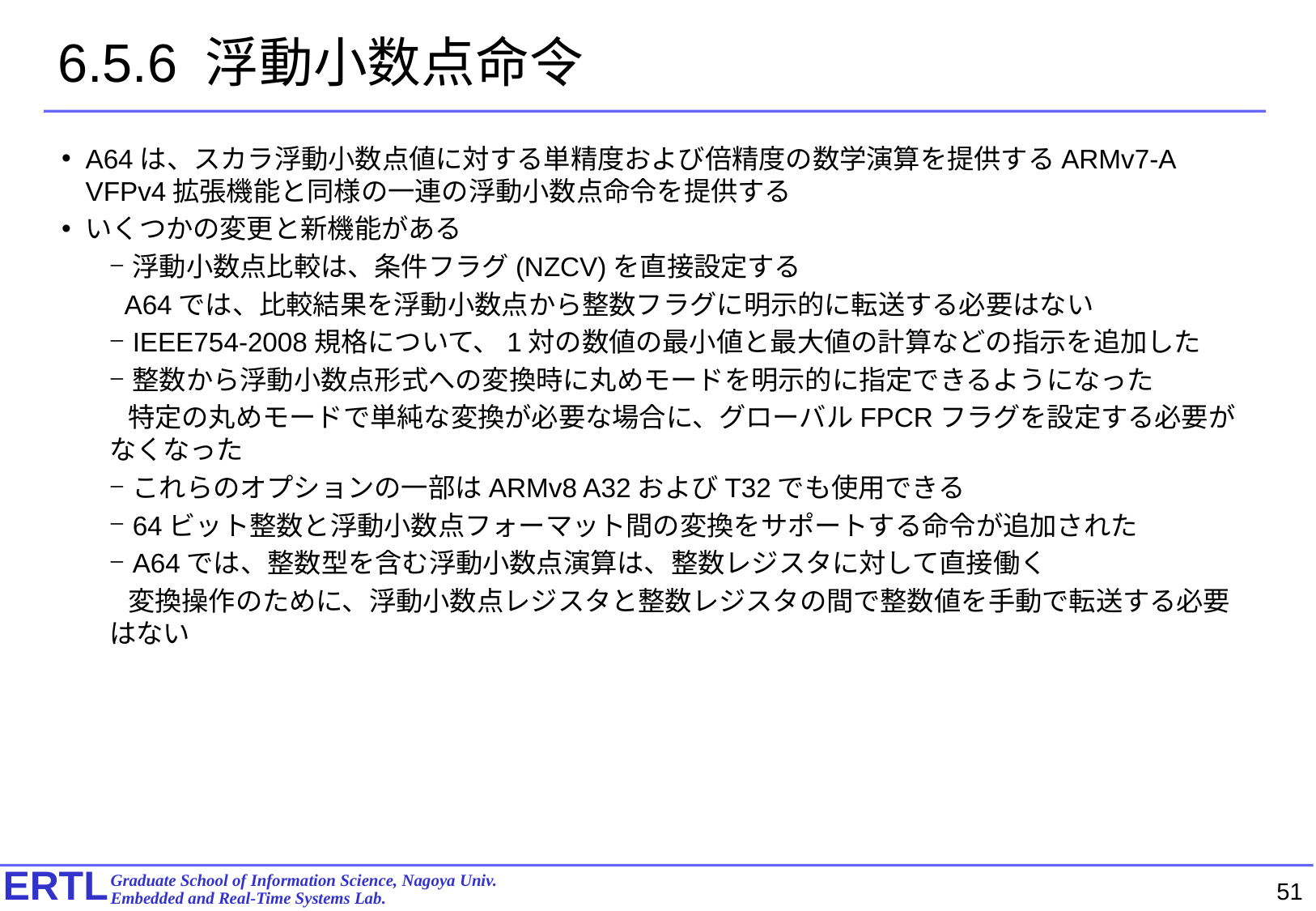

# 6.5.6 浮動小数点命令
A64は、スカラ浮動小数点値に対する単精度および倍精度の数学演算を提供するARMv7-A VFPv4拡張機能と同様の一連の浮動小数点命令を提供する
いくつかの変更と新機能がある
浮動小数点比較は、条件フラグ(NZCV)を直接設定する
  A64では、比較結果を浮動小数点から整数フラグに明示的に転送する必要はない
IEEE754-2008規格について、1対の数値の最小値と最大値の計算などの指示を追加した
整数から浮動小数点形式への変換時に丸めモードを明示的に指定できるようになった
  特定の丸めモードで単純な変換が必要な場合に、グローバルFPCRフラグを設定する必要がなくなった
これらのオプションの一部はARMv8 A32およびT32でも使用できる
64ビット整数と浮動小数点フォーマット間の変換をサポートする命令が追加された
A64では、整数型を含む浮動小数点演算は、整数レジスタに対して直接働く
  変換操作のために、浮動小数点レジスタと整数レジスタの間で整数値を手動で転送する必要はない
51